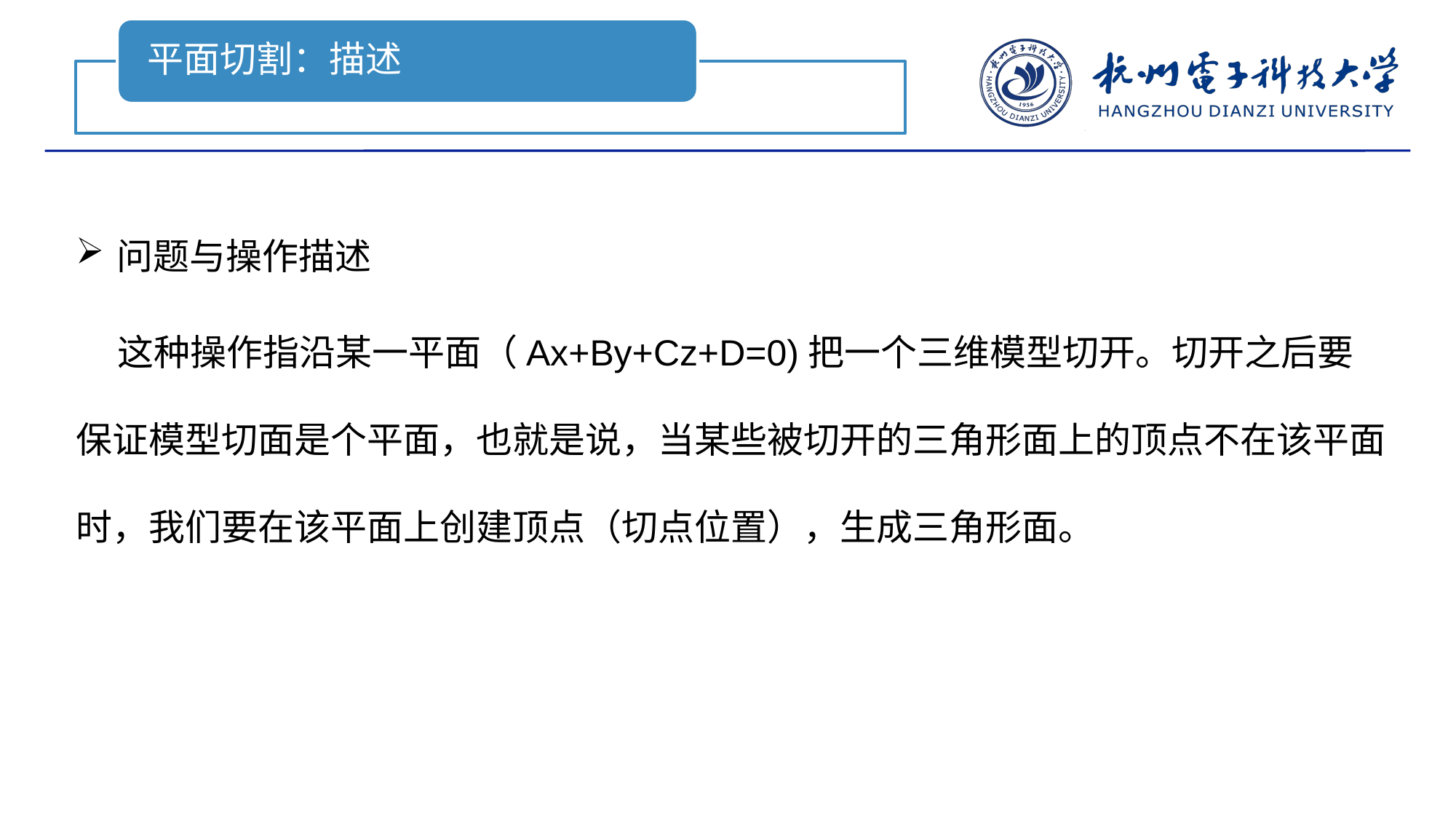

平面切割：描述
问题与操作描述
    这种操作指沿某一平面（Ax+By+Cz+D=0)把一个三维模型切开。切开之后要保证模型切面是个平面，也就是说，当某些被切开的三角形面上的顶点不在该平面时，我们要在该平面上创建顶点（切点位置），生成三角形面。